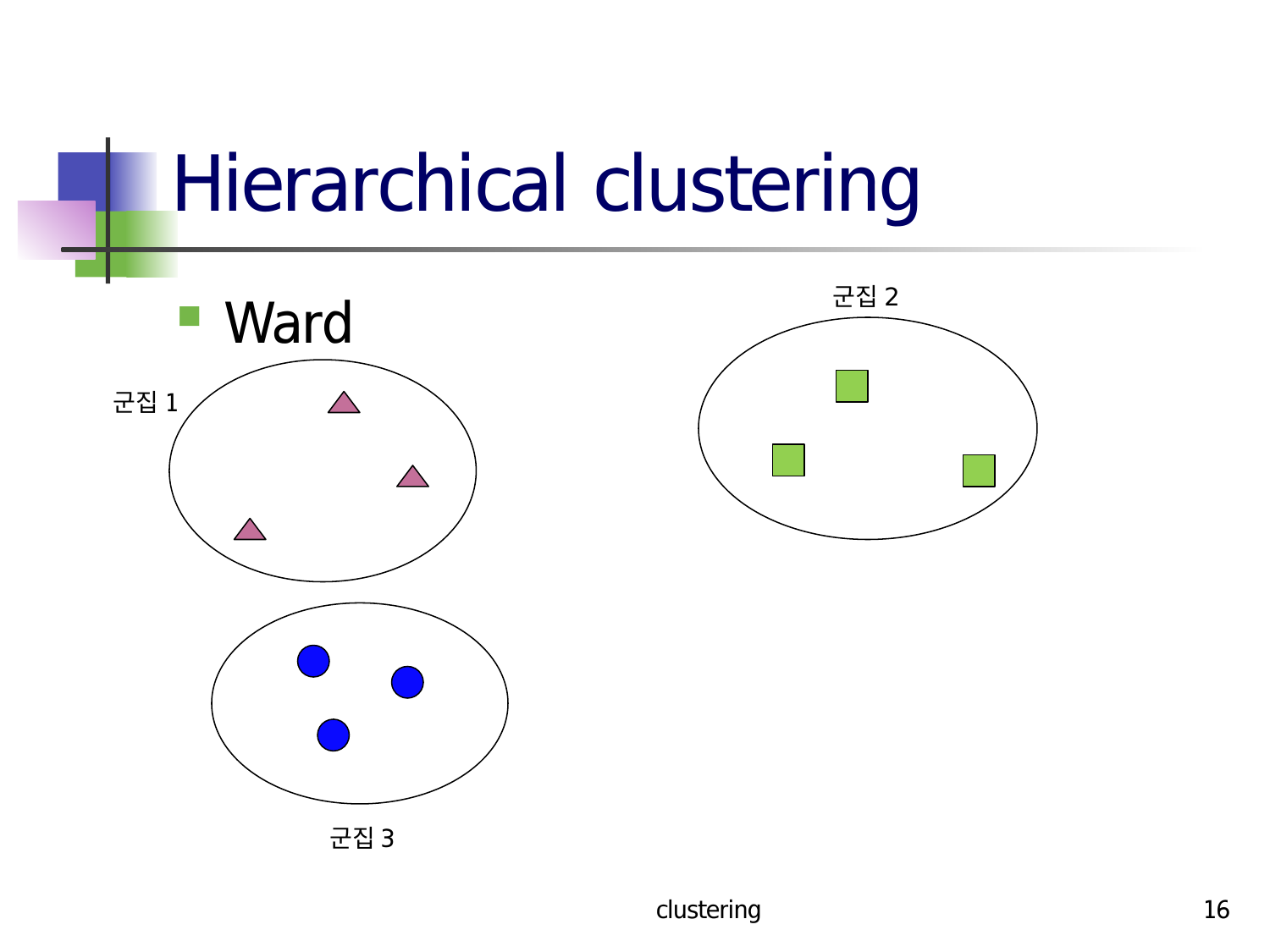

# Hierarchical clustering
군집2
Ward

군집1

군집3
clustering
16